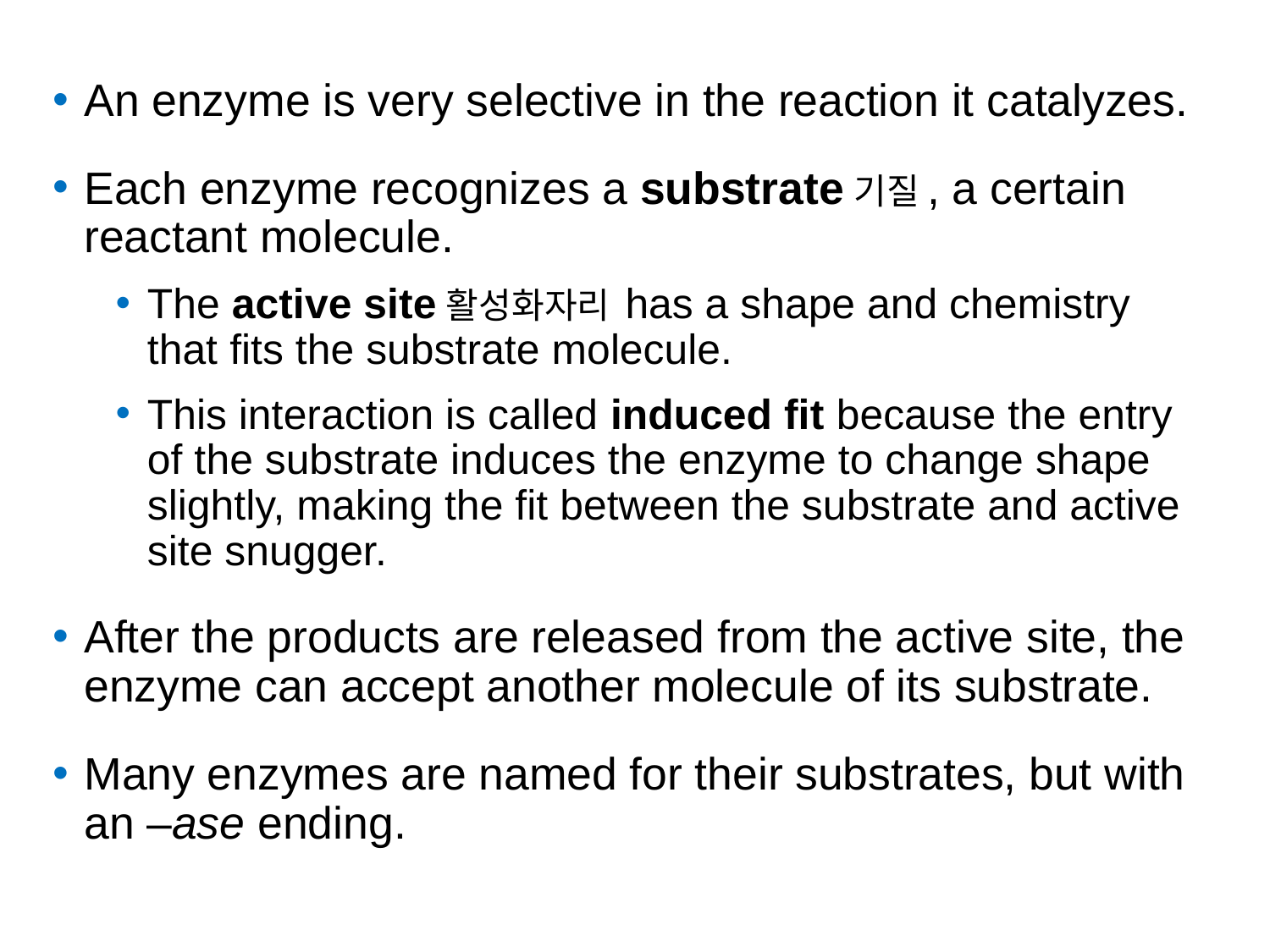

An enzyme is very selective in the reaction it catalyzes.
Each enzyme recognizes a substrate기질, a certain reactant molecule.
The active site활성화자리 has a shape and chemistry that fits the substrate molecule.
This interaction is called induced fit because the entry of the substrate induces the enzyme to change shape slightly, making the fit between the substrate and active site snugger.
After the products are released from the active site, the enzyme can accept another molecule of its substrate.
Many enzymes are named for their substrates, but with an –ase ending.